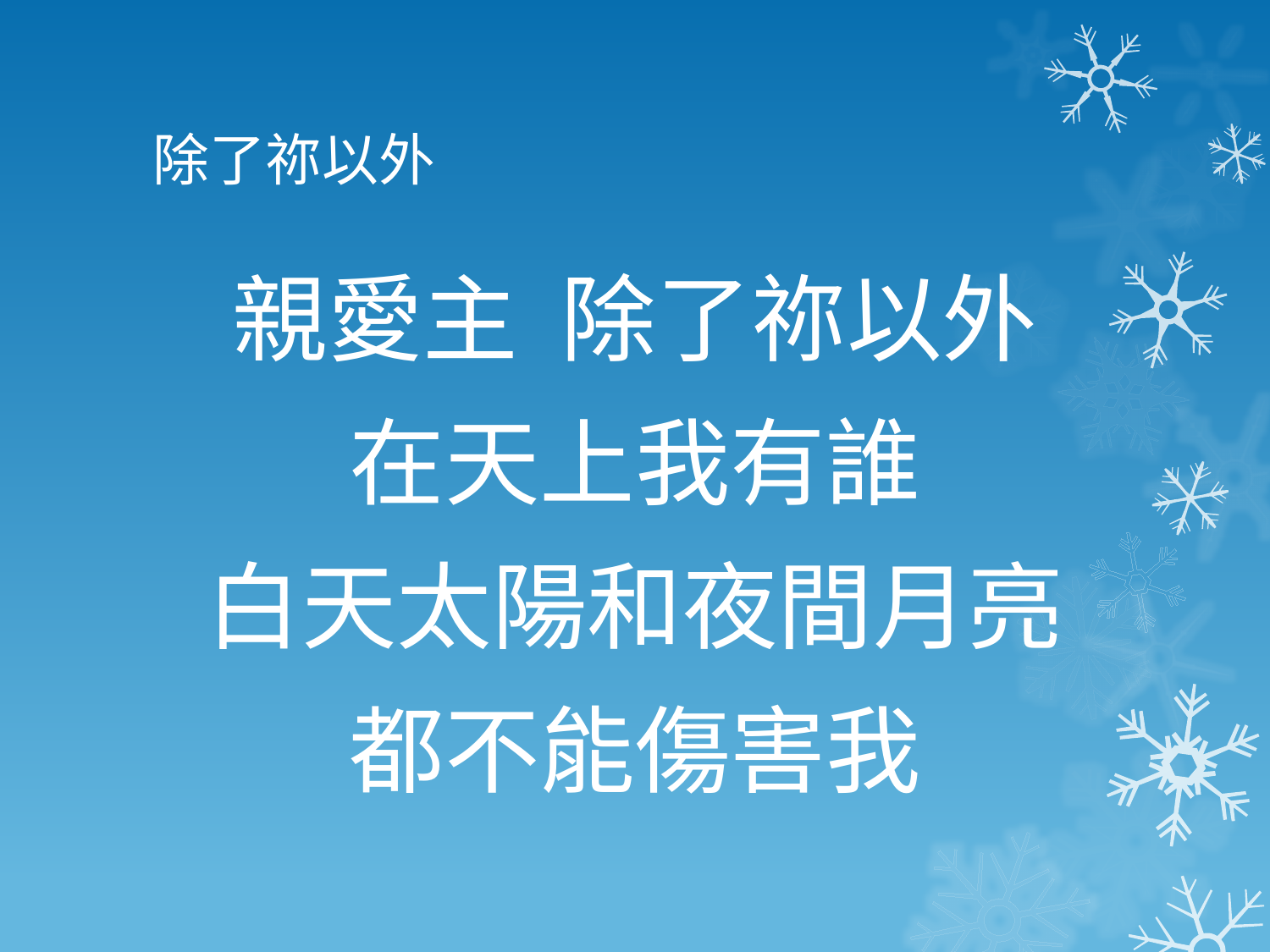

# 除了祢以外
親愛主  除了祢以外
在天上我有誰
白天太陽和夜間月亮
都不能傷害我